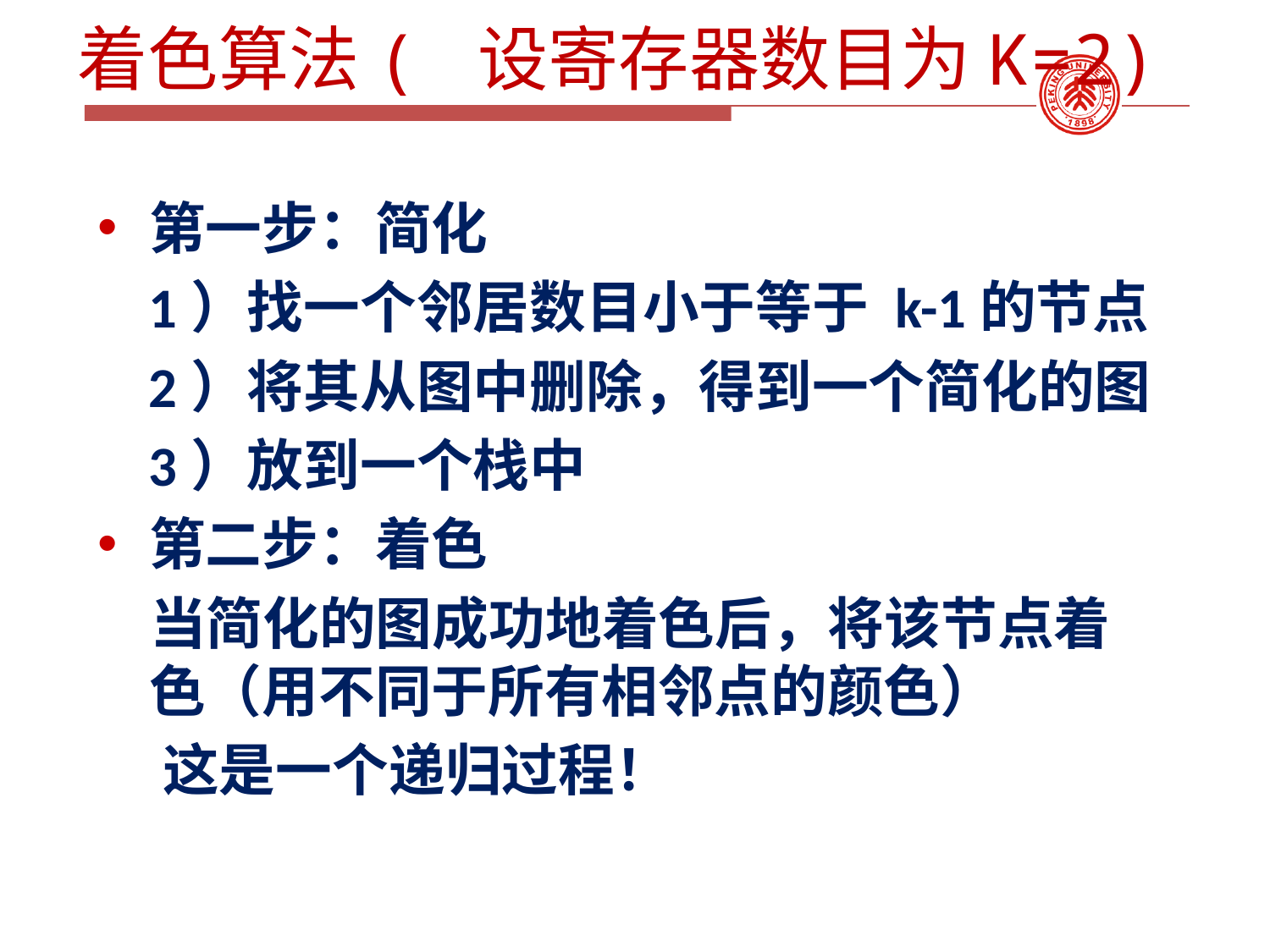

# 着色算法( 设寄存器数目为K=2)
第一步：简化
    1）找一个邻居数目小于等于 k-1的节点
    2）将其从图中删除，得到一个简化的图
    3）放到一个栈中
第二步：着色
   当简化的图成功地着色后，将该节点着色（用不同于所有相邻点的颜色）
    这是一个递归过程！